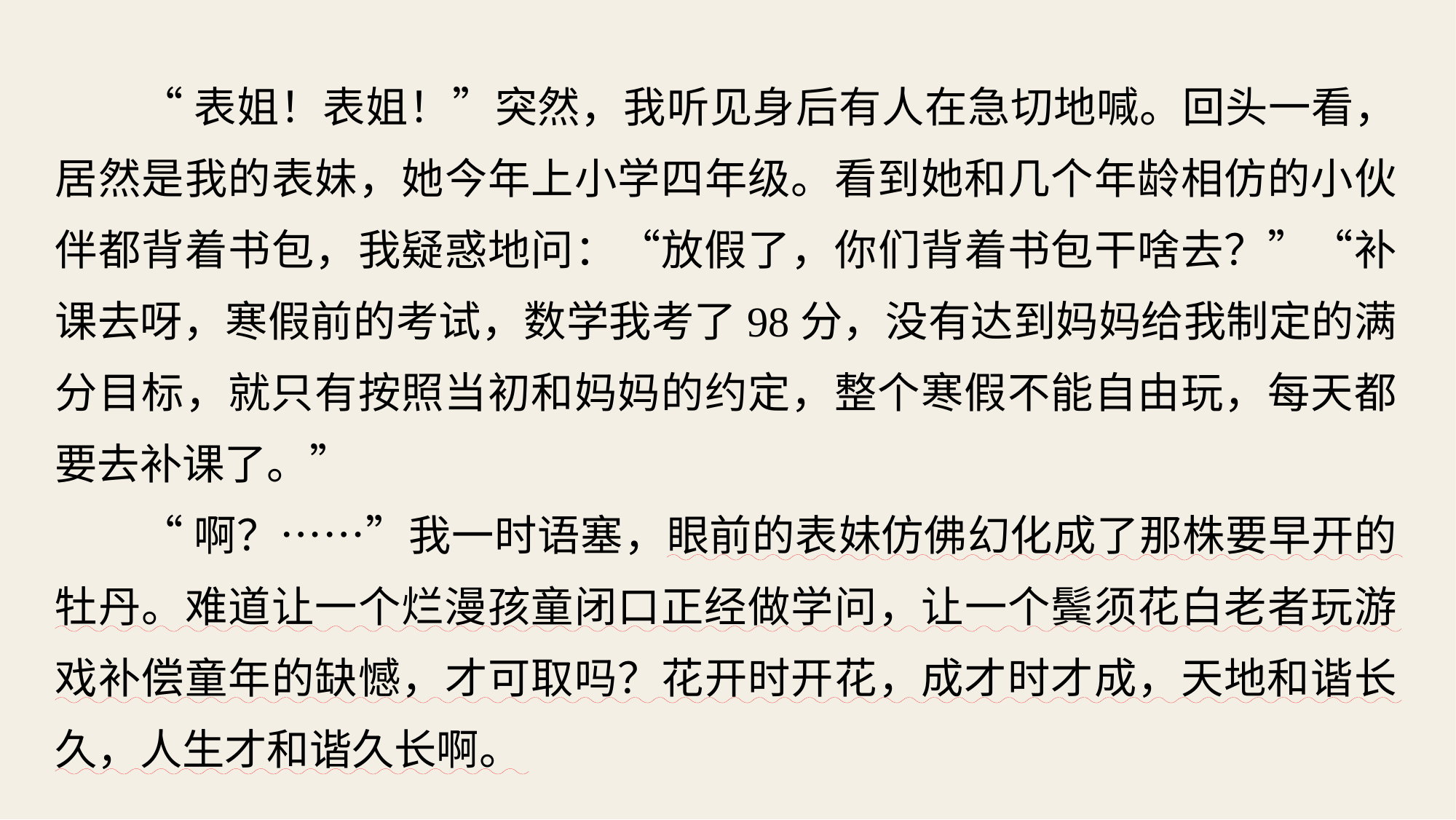

“表姐！表姐！”突然，我听见身后有人在急切地喊。回头一看，居然是我的表妹，她今年上小学四年级。看到她和几个年龄相仿的小伙伴都背着书包，我疑惑地问：“放假了，你们背着书包干啥去？”“补课去呀，寒假前的考试，数学我考了98分，没有达到妈妈给我制定的满分目标，就只有按照当初和妈妈的约定，整个寒假不能自由玩，每天都要去补课了。”
“啊？……”我一时语塞，眼前的表妹仿佛幻化成了那株要早开的牡丹。难道让一个烂漫孩童闭口正经做学问，让一个鬓须花白老者玩游戏补偿童年的缺憾，才可取吗？花开时开花，成才时才成，天地和谐长久，人生才和谐久长啊。